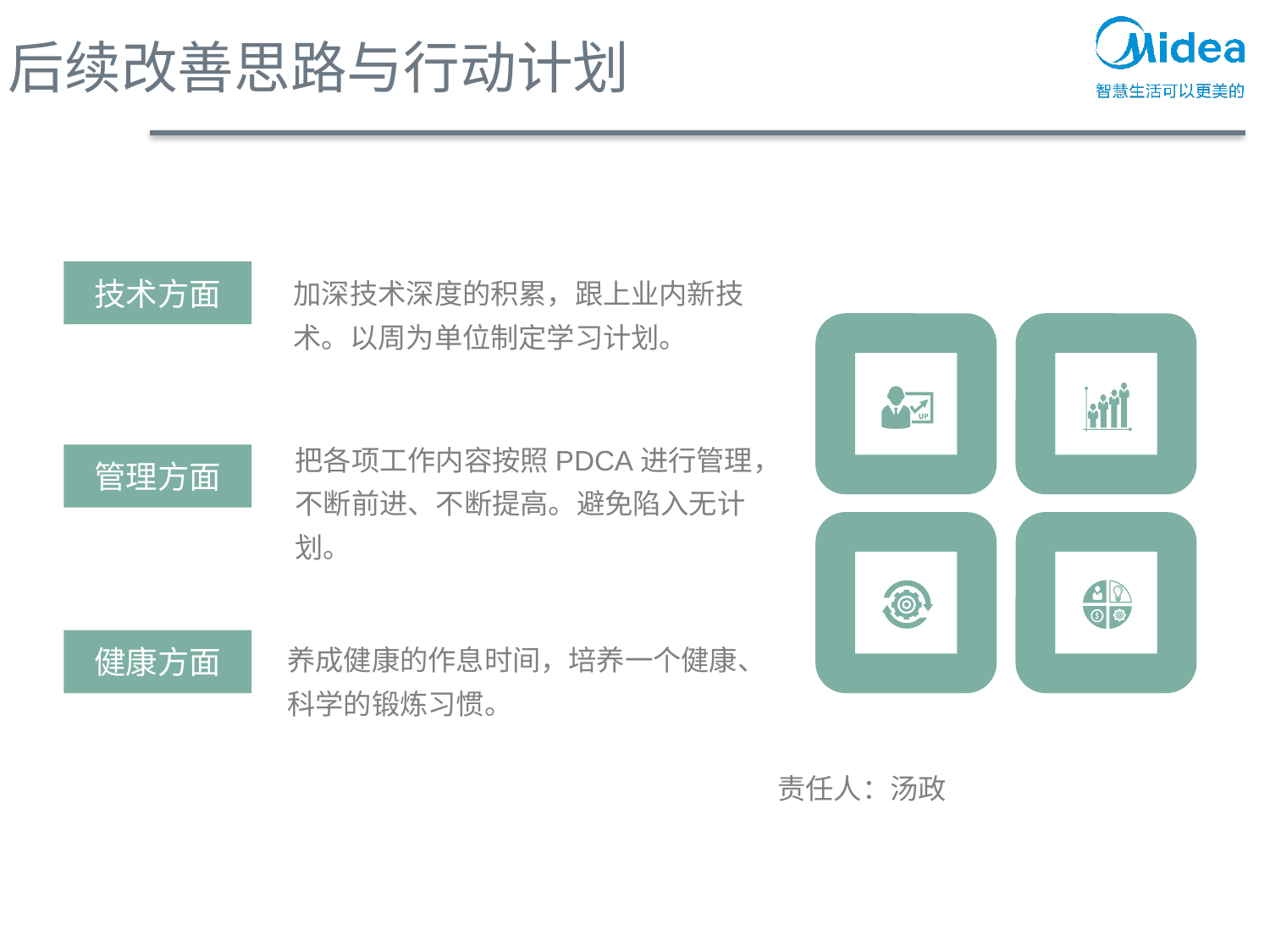

后续改善思路与行动计划

加深技术深度的积累，跟上业内新技术。以周为单位制定学习计划。

技术方面

把各项工作内容按照PDCA进行管理，不断前进、不断提高。避免陷入无计划。
管理方面
养成健康的作息时间，培养一个健康、科学的锻炼习惯。
健康方面
责任人：汤政